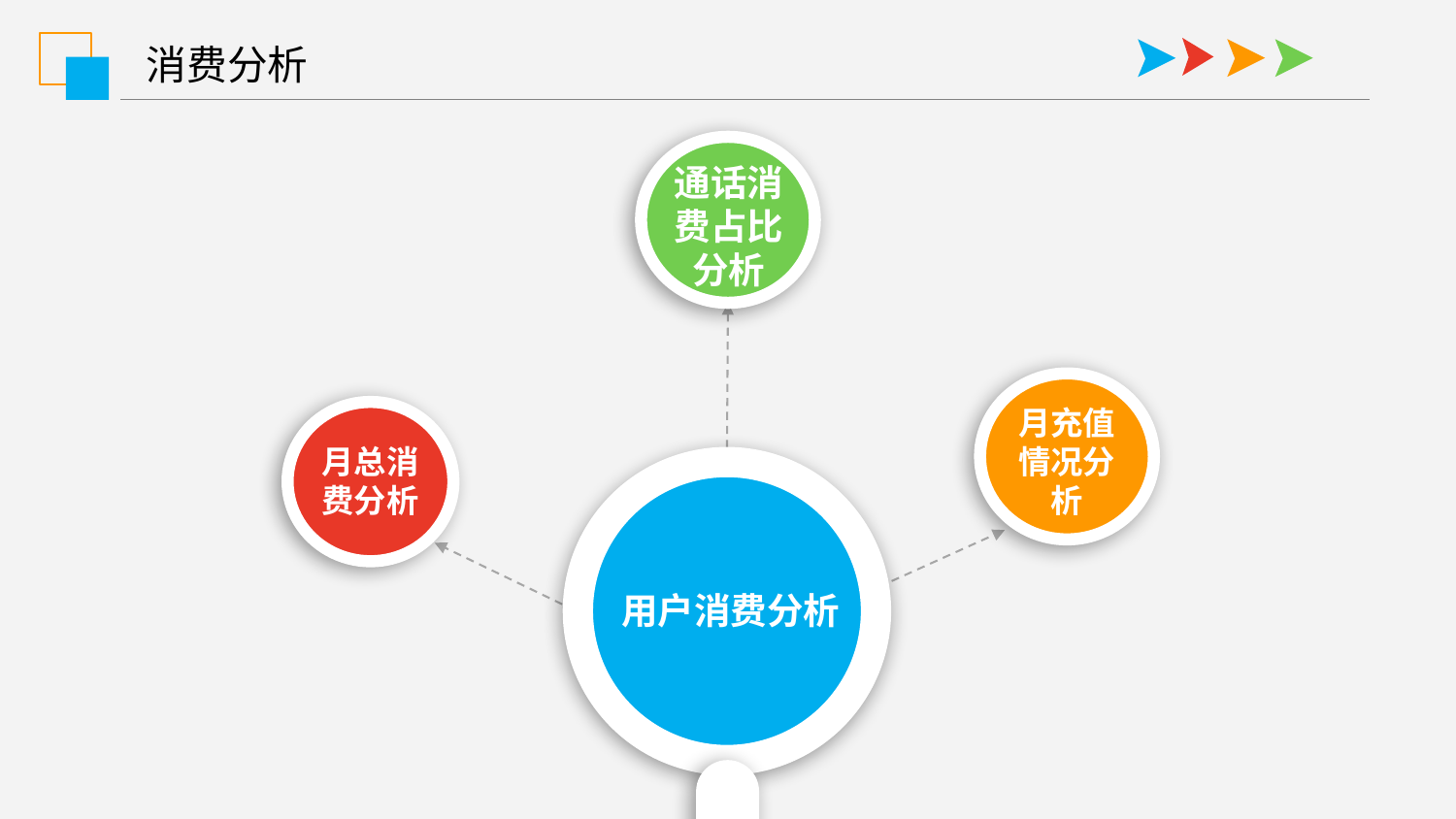

消费分析

通话消费占比分析

月充值情况分析

月总消费分析

用户消费分析
延迟符号